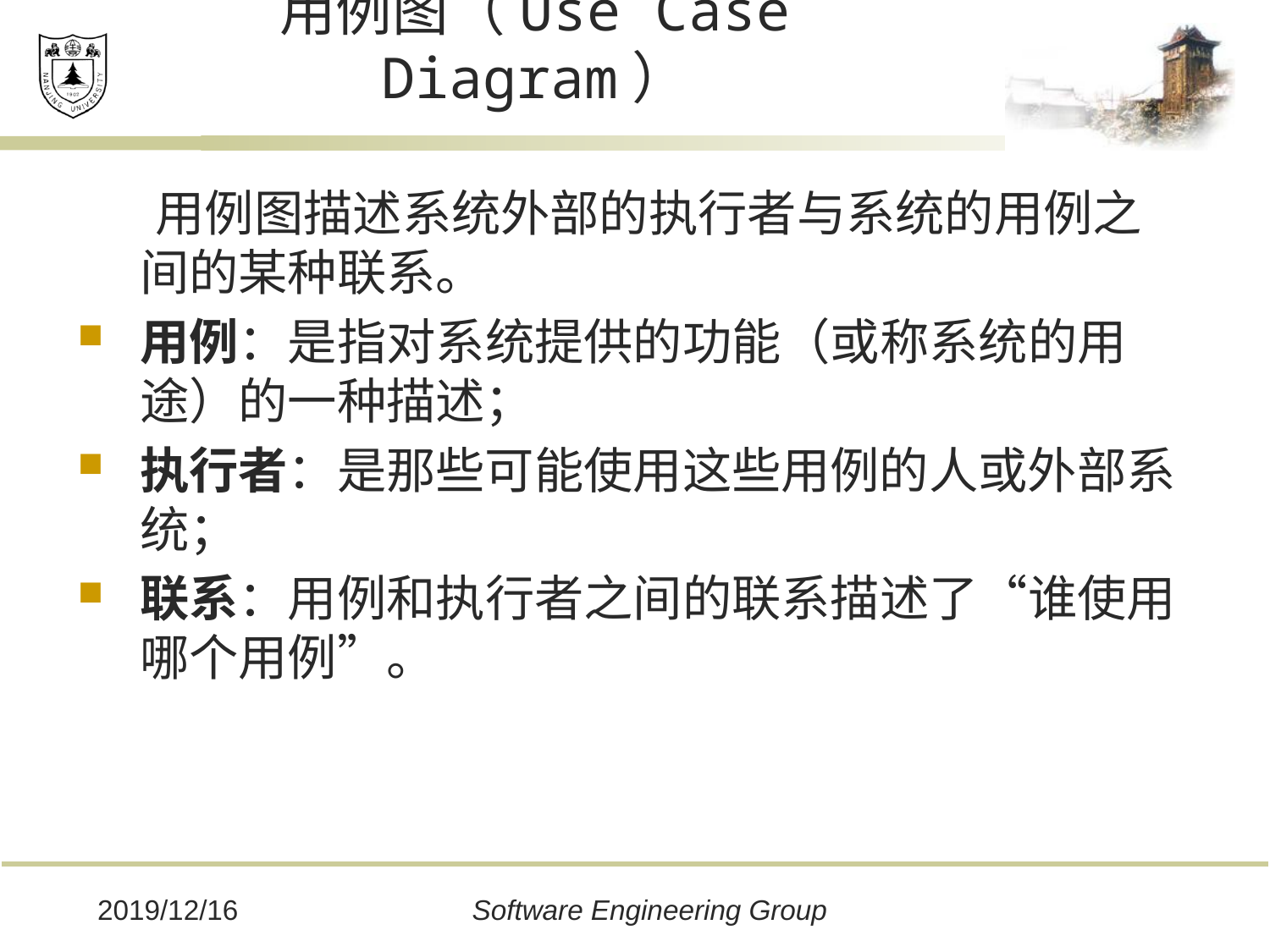

# 用例图（Use Case Diagram）
      用例图描述系统外部的执行者与系统的用例之间的某种联系。
用例：是指对系统提供的功能（或称系统的用途）的一种描述；
执行者：是那些可能使用这些用例的人或外部系统；
联系：用例和执行者之间的联系描述了“谁使用哪个用例”。

2019/12/16
Software Engineering Group